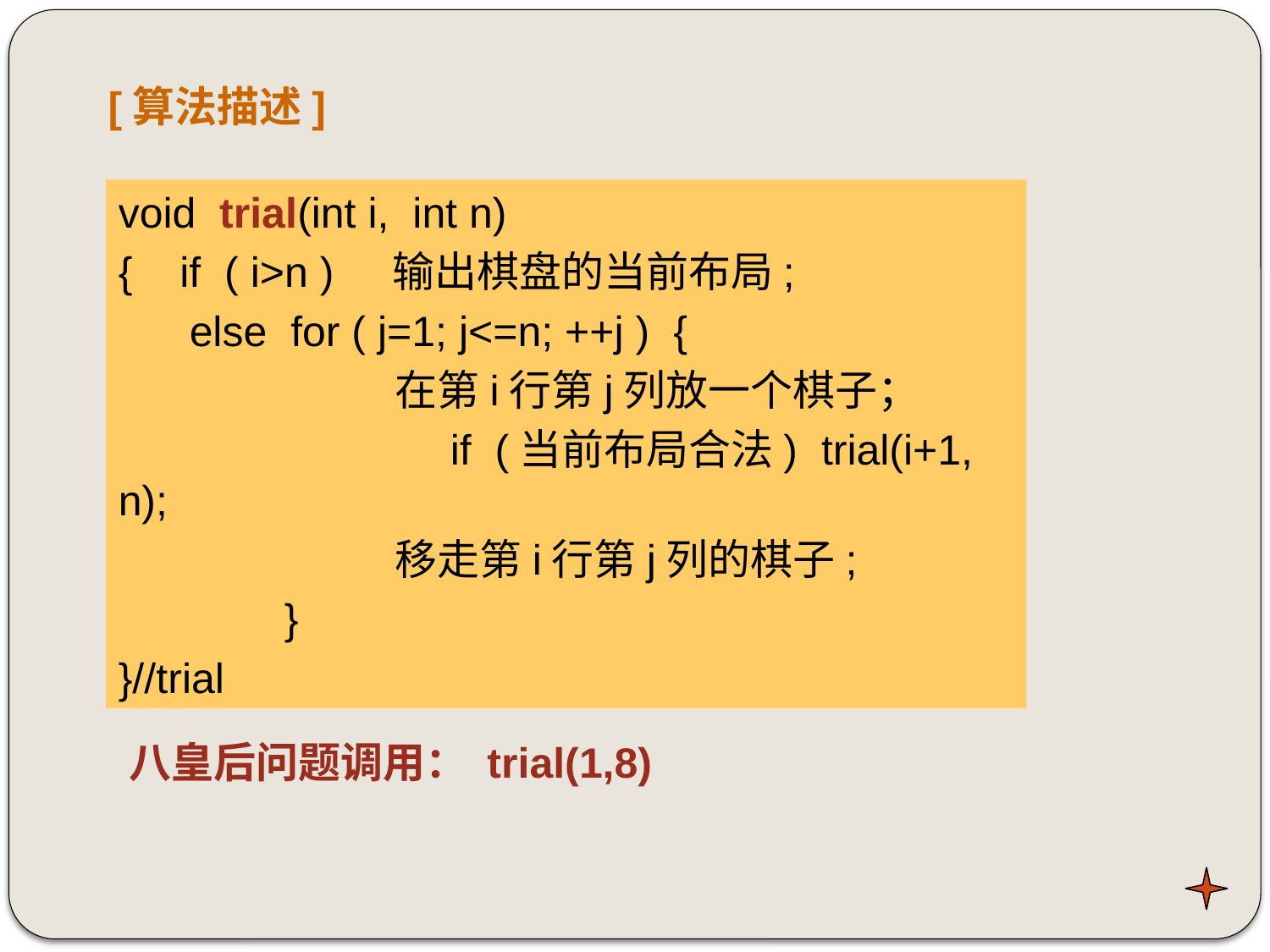

[算法描述]

void  trial(int i,  int n)
{    if  ( i>n )    输出棋盘的当前布局;
      else  for ( j=1; j<=n; ++j )  {
                            在第i行第j列放一个棋子；
                            if  (当前布局合法)  trial(i+1, n);
                            移走第i行第j列的棋子;
              }
}//trial

八皇后问题调用： trial(1,8)